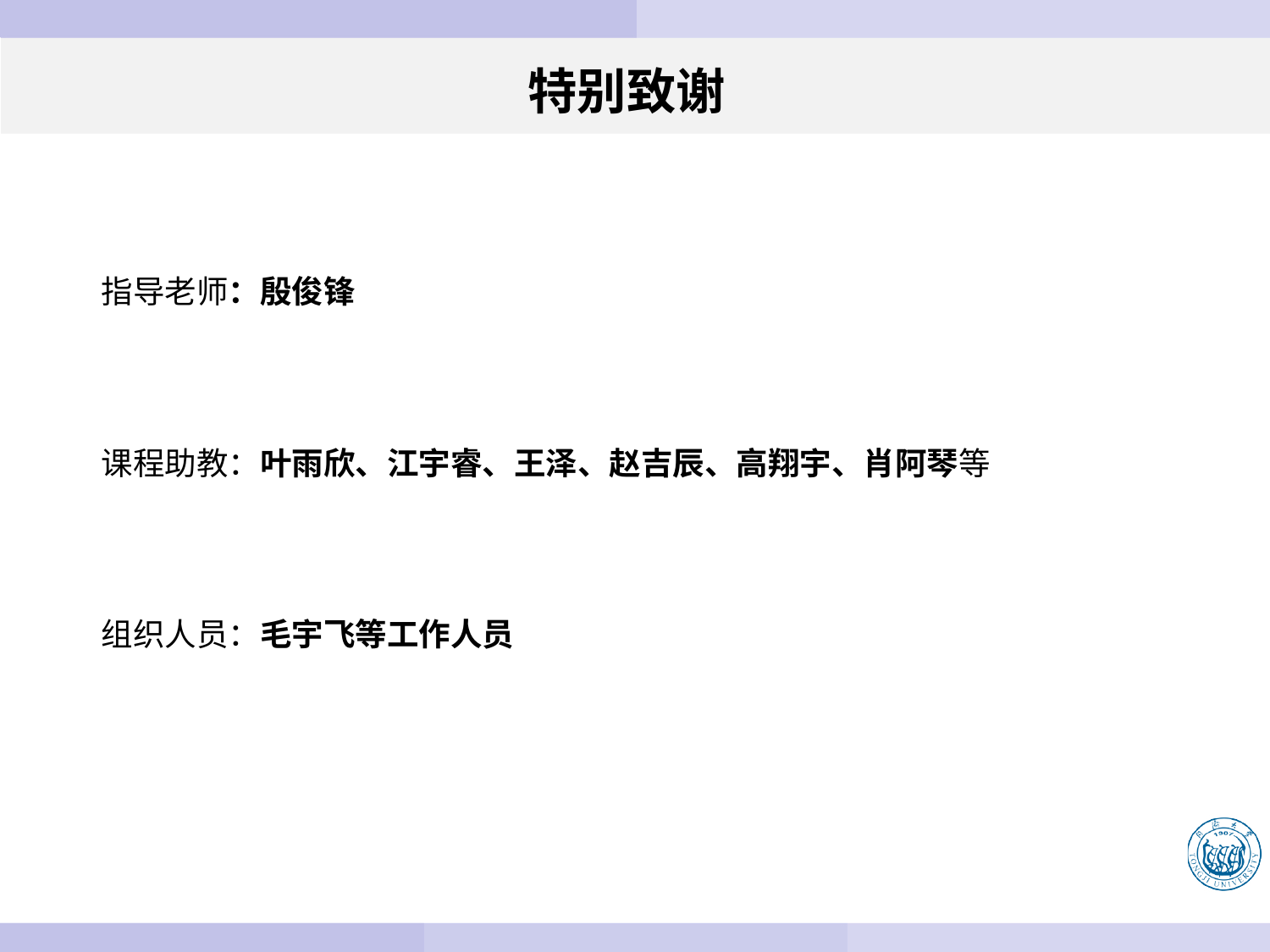

特别致谢
指导老师：殷俊锋

课程助教：叶雨欣、江宇睿、王泽、赵吉辰、高翔宇、肖阿琴等

组织人员：毛宇飞等工作人员